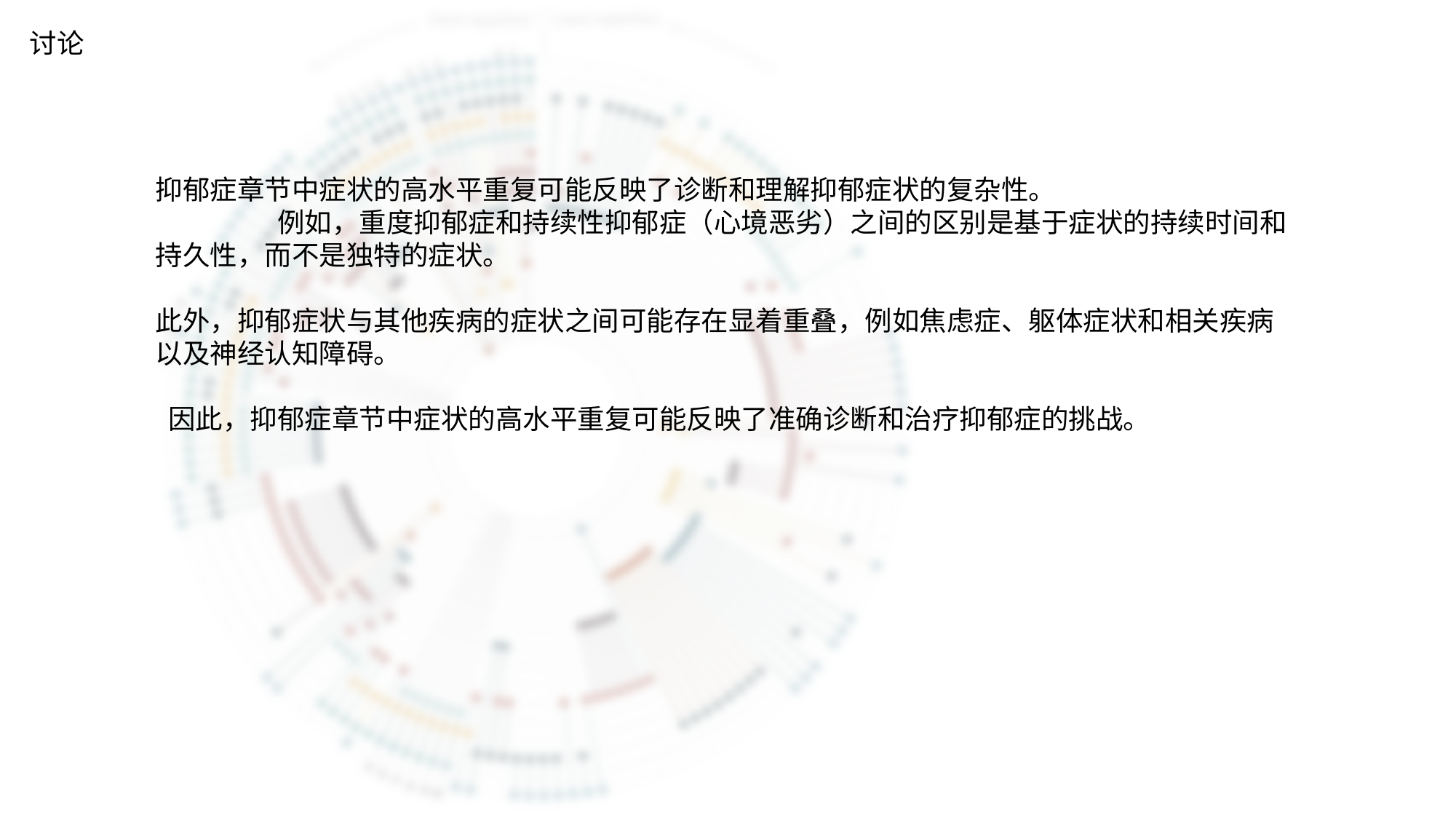

讨论
抑郁症章节中症状的高水平重复可能反映了诊断和理解抑郁症状的复杂性。
	 例如，重度抑郁症和持续性抑郁症（心境恶劣）之间的区别是基于症状的持续时间和持久性，而不是独特的症状。

此外，抑郁症状与其他疾病的症状之间可能存在显着重叠，例如焦虑症、躯体症状和相关疾病以及神经认知障碍。

 因此，抑郁症章节中症状的高水平重复可能反映了准确诊断和治疗抑郁症的挑战。